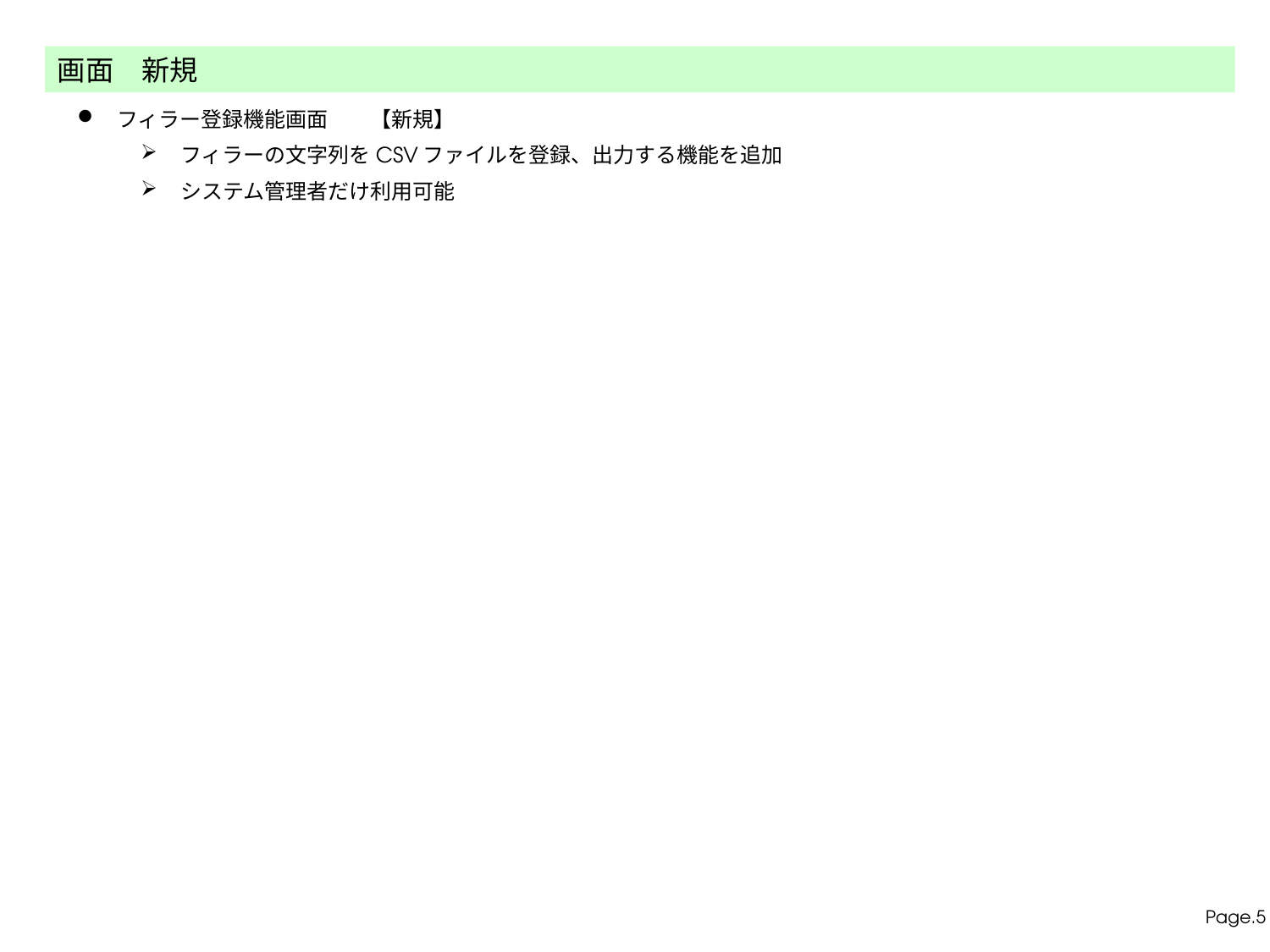

画面　新規
フィラー登録機能画面　　【新規】
フィラーの文字列をCSVファイルを登録、出力する機能を追加
システム管理者だけ利用可能